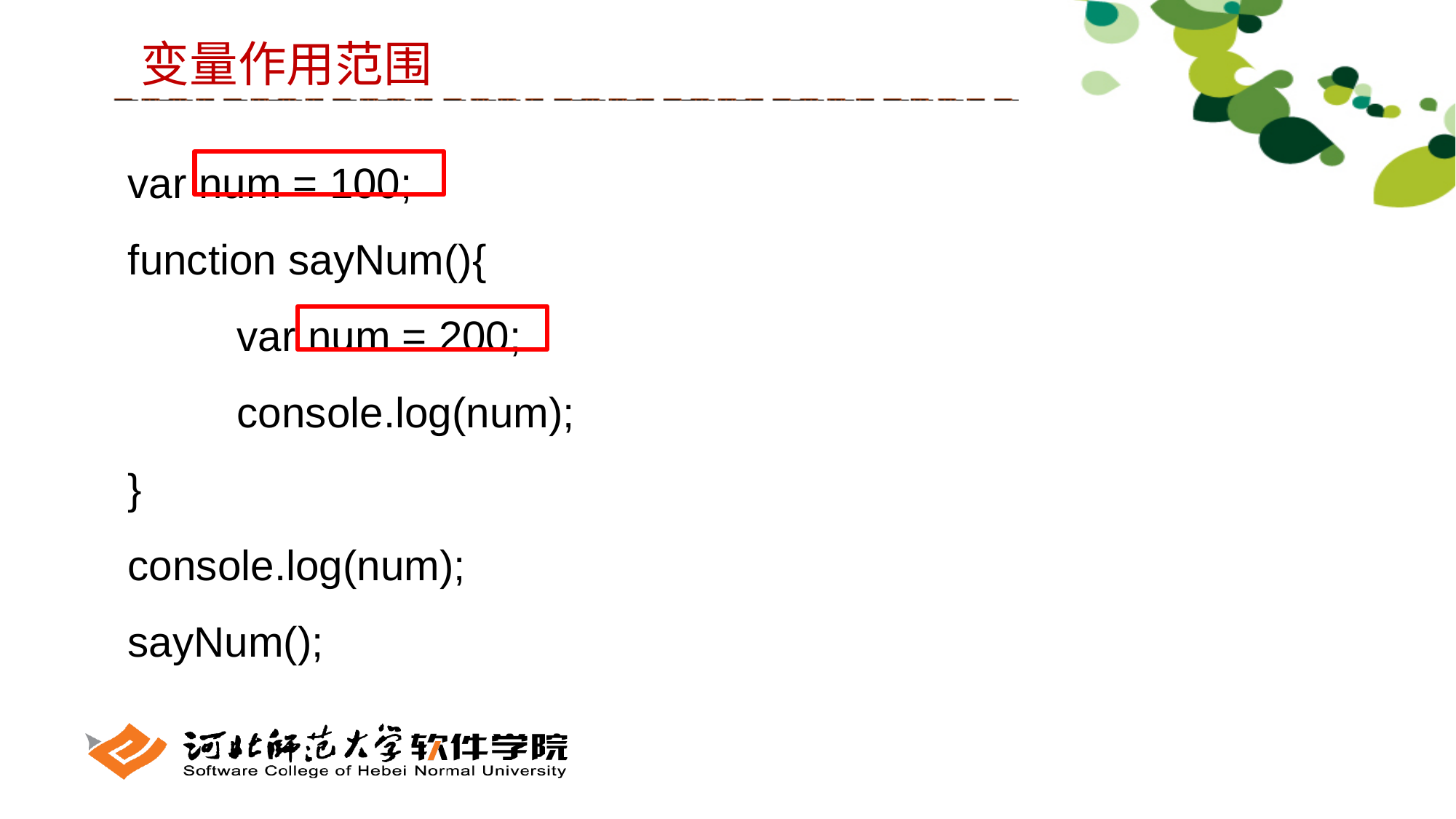

变量作用范围
var num = 100;
function sayNum(){
	var num = 200;
	console.log(num);
}
console.log(num);
sayNum();